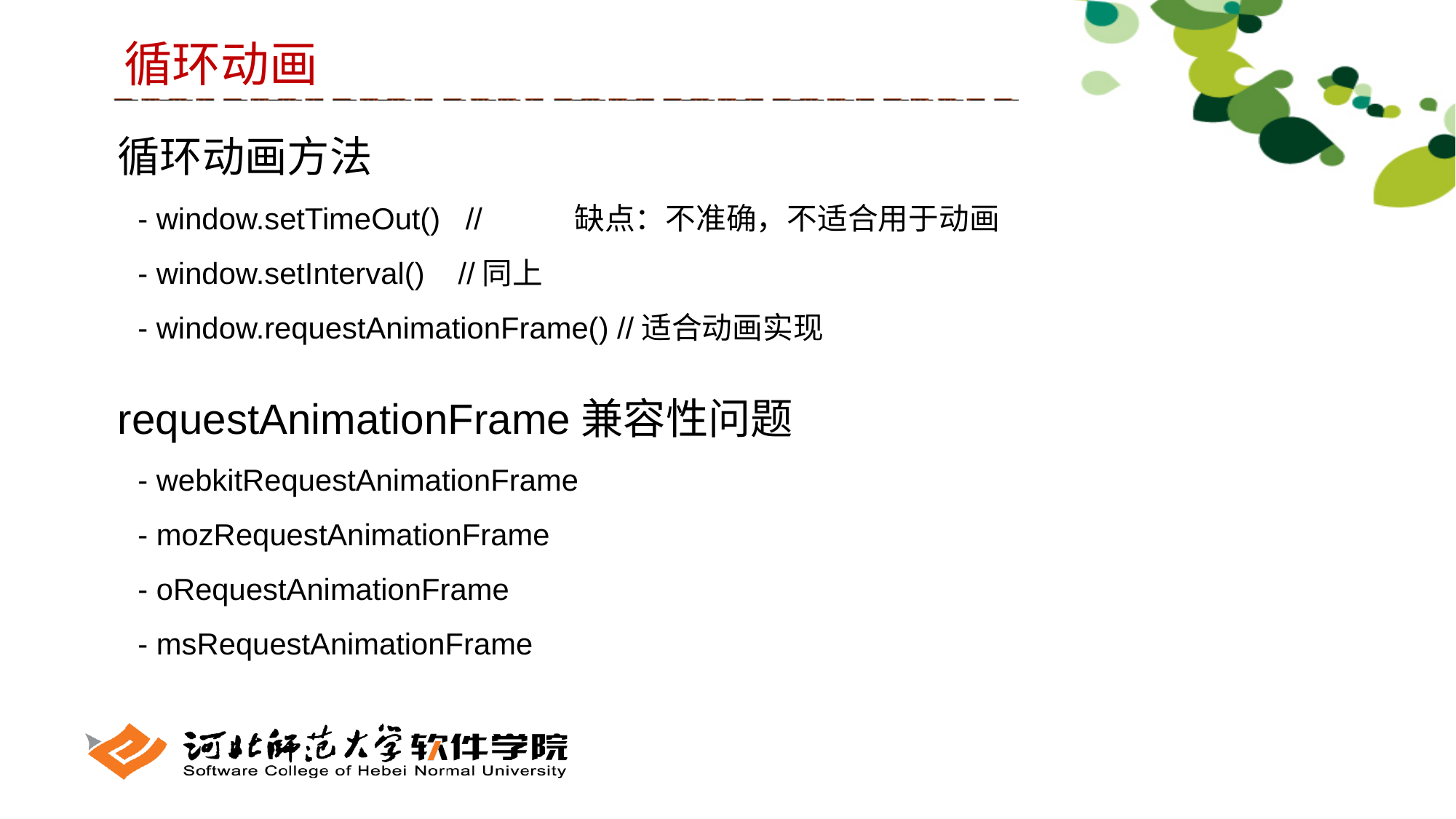

循环动画
循环动画方法
- window.setTimeOut()   //	缺点：不准确，不适合用于动画
- window.setInterval()    //同上
- window.requestAnimationFrame() //适合动画实现
requestAnimationFrame兼容性问题
- webkitRequestAnimationFrame
- mozRequestAnimationFrame
- oRequestAnimationFrame
- msRequestAnimationFrame